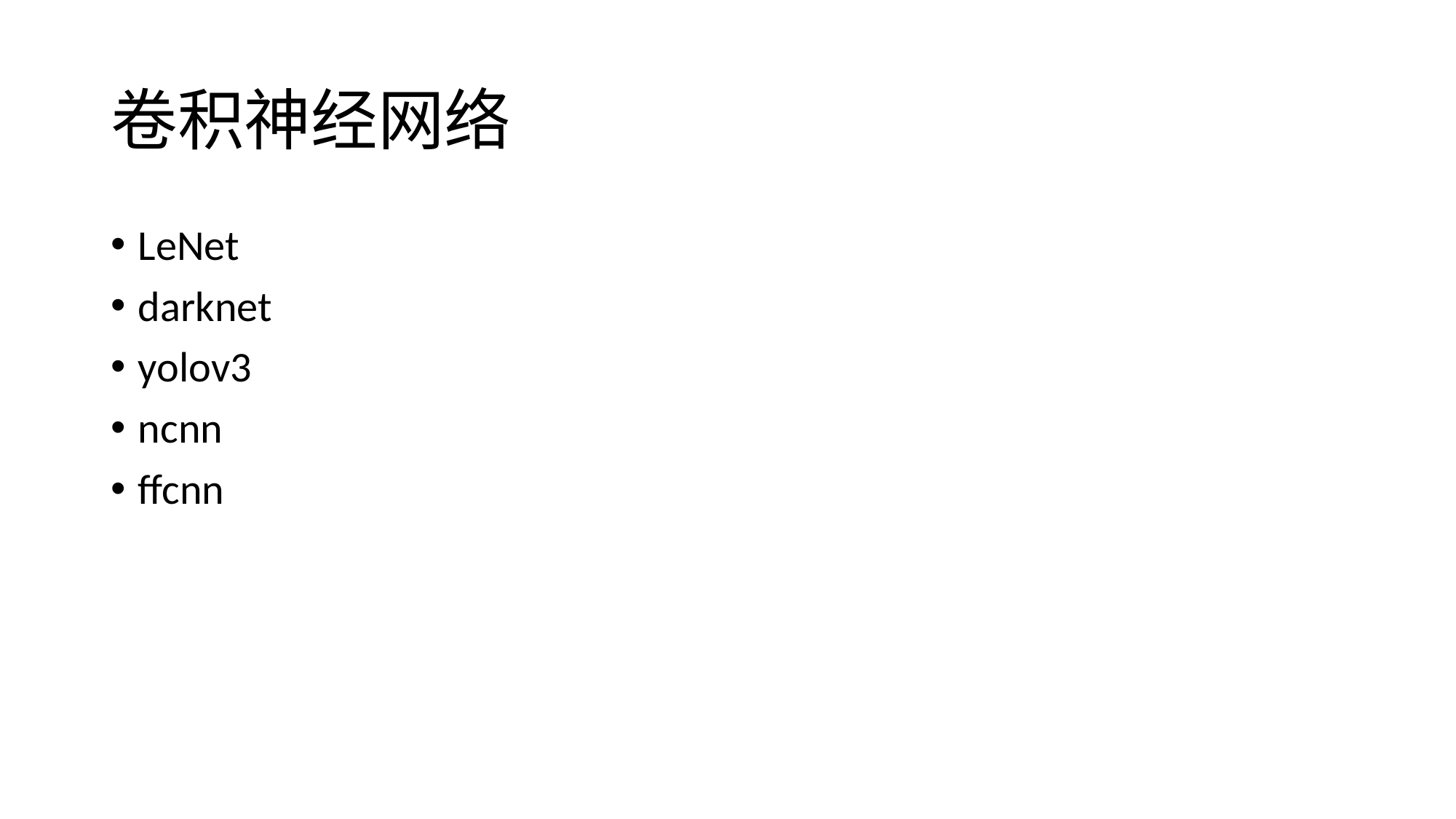

# 卷积神经网络
LeNet
darknet
yolov3
ncnn
ffcnn